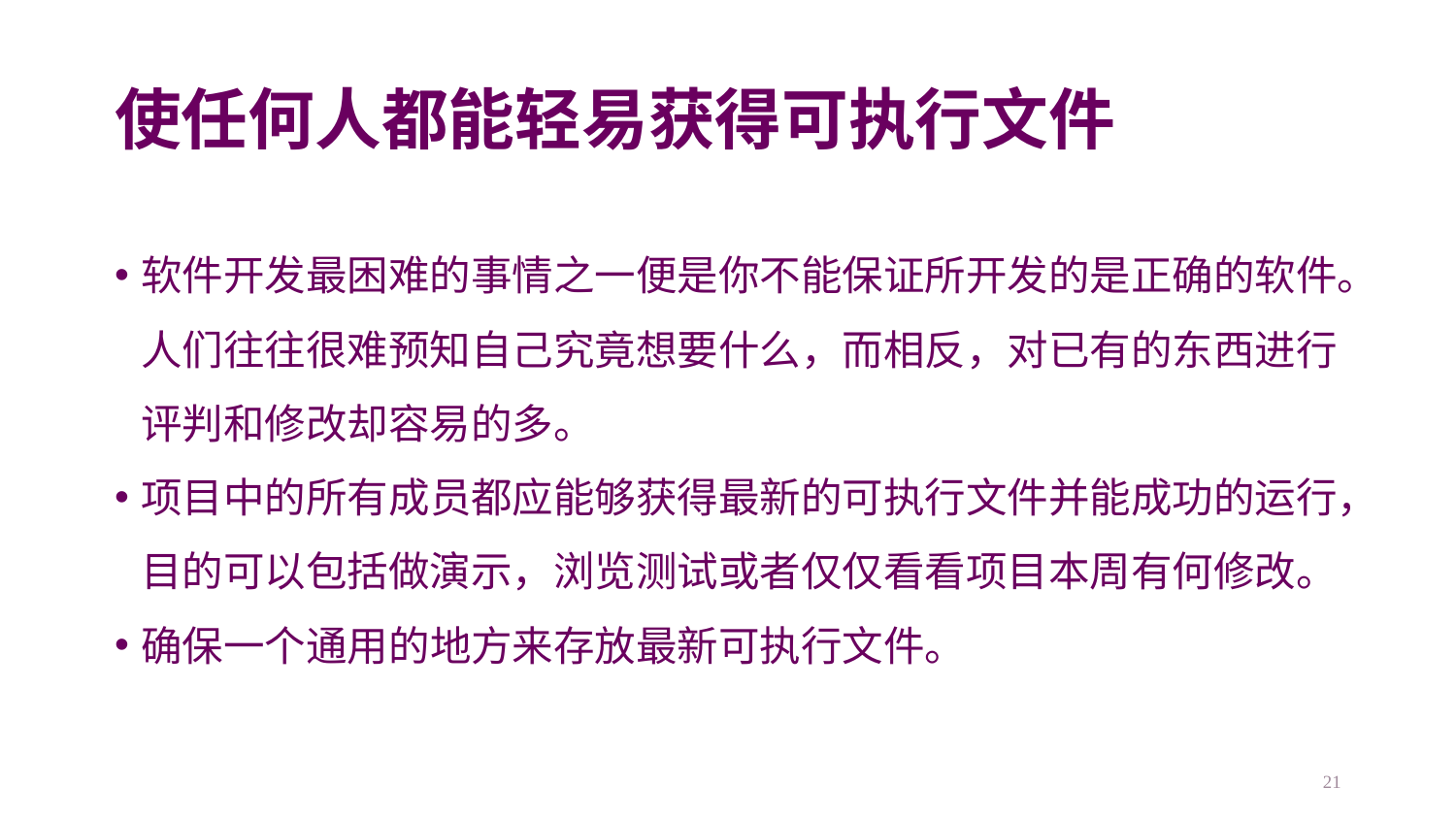

# 使任何人都能轻易获得可执行文件
软件开发最困难的事情之一便是你不能保证所开发的是正确的软件。人们往往很难预知自己究竟想要什么，而相反，对已有的东西进行评判和修改却容易的多。
项目中的所有成员都应能够获得最新的可执行文件并能成功的运行，目的可以包括做演示，浏览测试或者仅仅看看项目本周有何修改。
确保一个通用的地方来存放最新可执行文件。
21